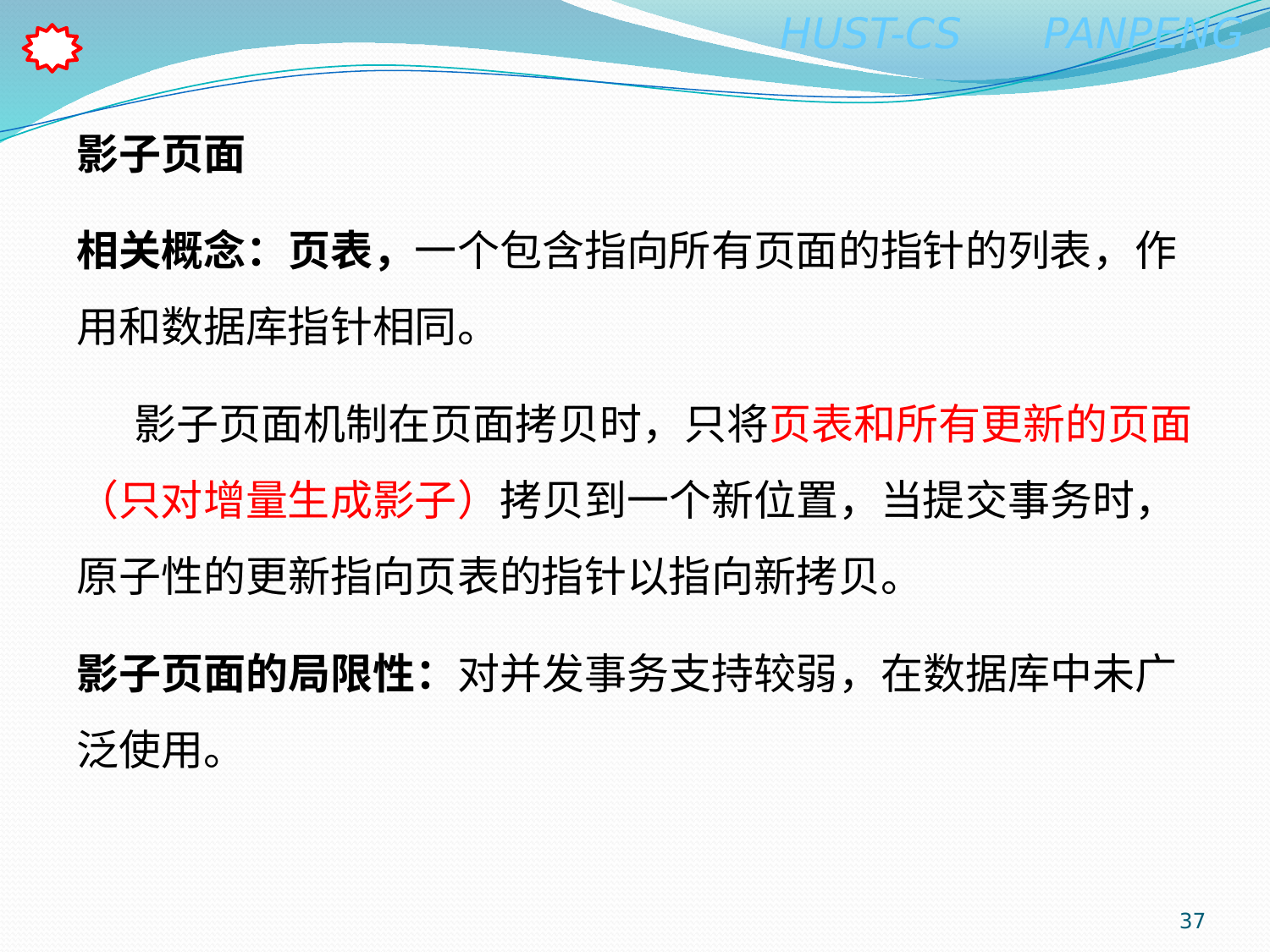

影子页面
相关概念：页表，一个包含指向所有页面的指针的列表，作用和数据库指针相同。
     影子页面机制在页面拷贝时，只将页表和所有更新的页面（只对增量生成影子）拷贝到一个新位置，当提交事务时，原子性的更新指向页表的指针以指向新拷贝。
影子页面的局限性：对并发事务支持较弱，在数据库中未广泛使用。
37